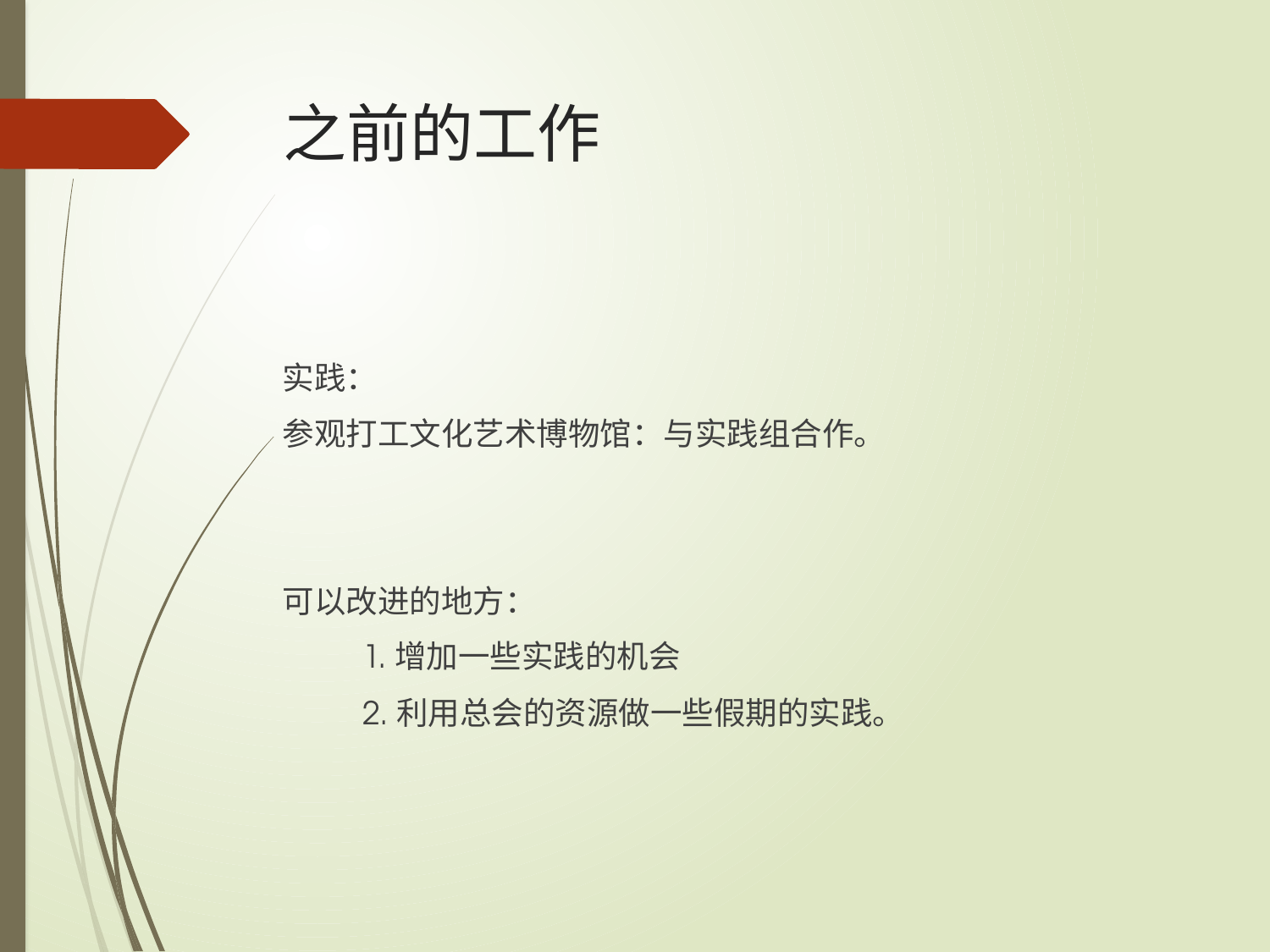

# 之前的工作

实践：
参观打工文化艺术博物馆：与实践组合作。

可以改进的地方：
         1.增加一些实践的机会
         2.利用总会的资源做一些假期的实践。